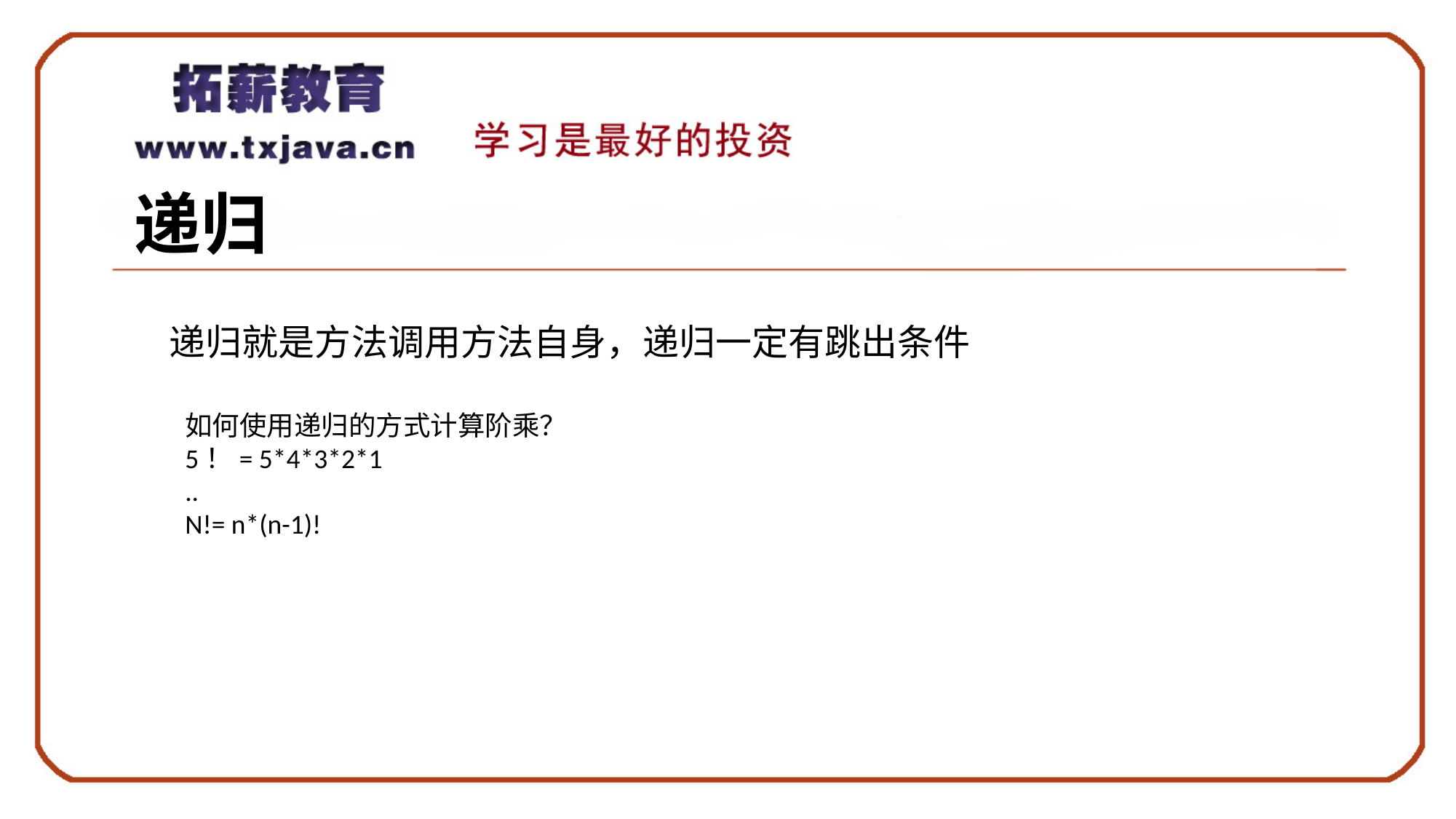

# 递归
递归就是方法调用方法自身，递归一定有跳出条件
如何使用递归的方式计算阶乘？
5！= 5*4*3*2*1
..
N!= n*(n-1)!